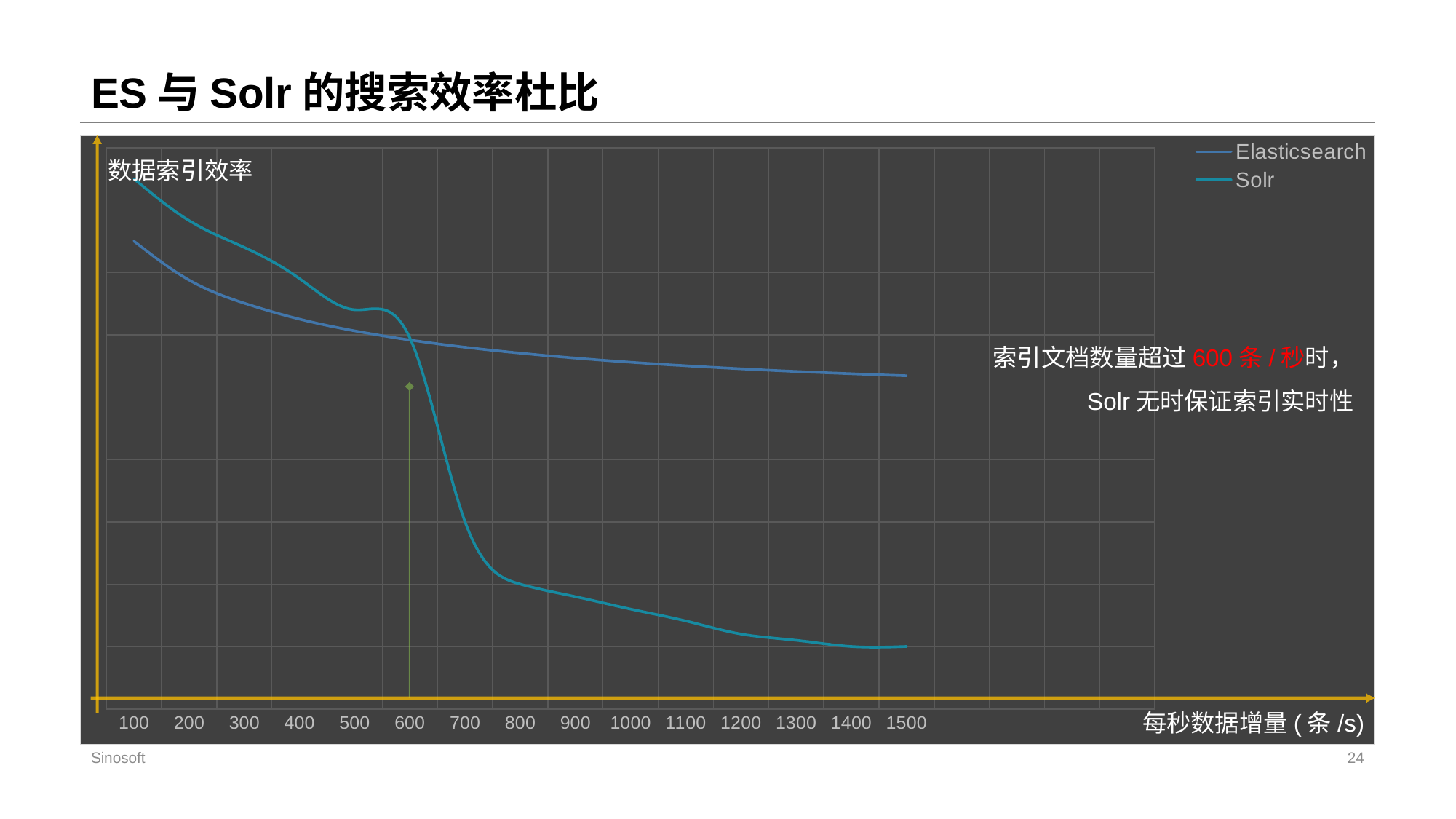

# ES与Solr的搜索效率杜比
数据索引效率

### Chart

| Category | Elasticsearch | Solr |
|---|---|---|
| 100.0 | 0.75 | 0.85 |
| 200.0 | 0.687607113623241 | 0.783 |
| 300.0 | 0.650511871965464 | 0.74 |
| 400.0 | 0.625 | 0.69 |
| 500.0 | 0.606132029915293 | 0.64 |
| 600.0 | 0.591537725641528 | 0.595 |
| 700.0 | 0.579894981153063 | 0.3 |
| 800.0 | 0.570392858164087 | 0.2 |
| 900.0 | 0.5625 | 0.18 |
| 1000.0 | 0.555850822599126 | 0.16 |
| 1100.0 | 0.550184136762511 | 0.141 |
| 1200.0 | 0.545307647205097 | 0.12 |
| 1300.0 | 0.541076262399829 | 0.11 |
| 1400.0 | 0.537378244232778 | 0.1 |
| 1500.0 | 0.534126035987177 | 0.1 |
|  | None | None |
|  | None | None |
|  | None | None |
|  | None | None |
索引文档数量超过600条/秒时，
Solr无时保证索引实时性
每秒数据增量(条/s)
Sinosoft
24